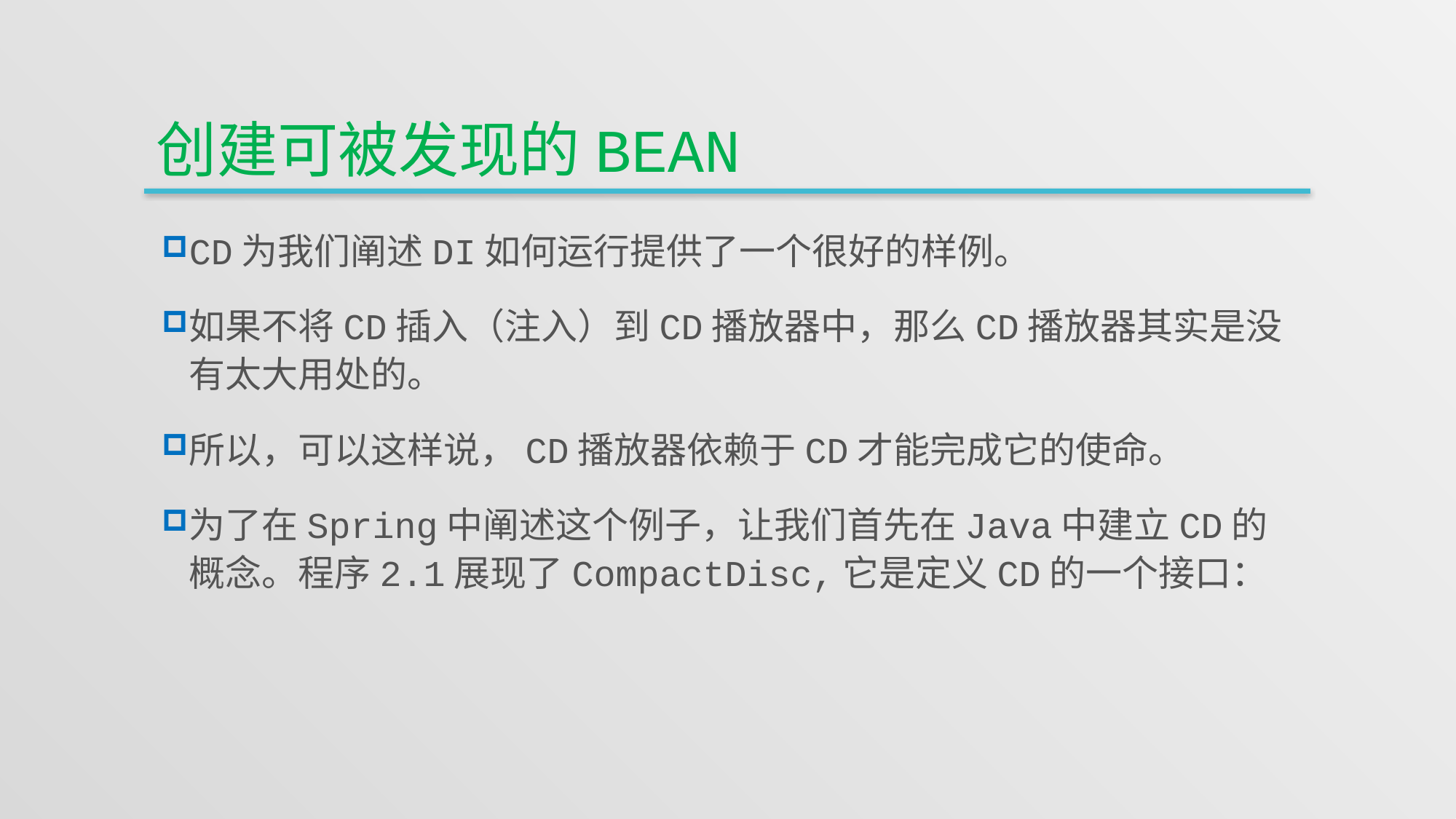

# 创建可被发现的bean
CD为我们阐述DI如何运行提供了一个很好的样例。
如果不将CD插入（注入）到CD播放器中，那么CD播放器其实是没有太大用处的。
所以，可以这样说，CD播放器依赖于CD才能完成它的使命。
为了在Spring中阐述这个例子，让我们首先在Java中建立CD的概念。程序2.1展现了CompactDisc,它是定义CD的一个接口：